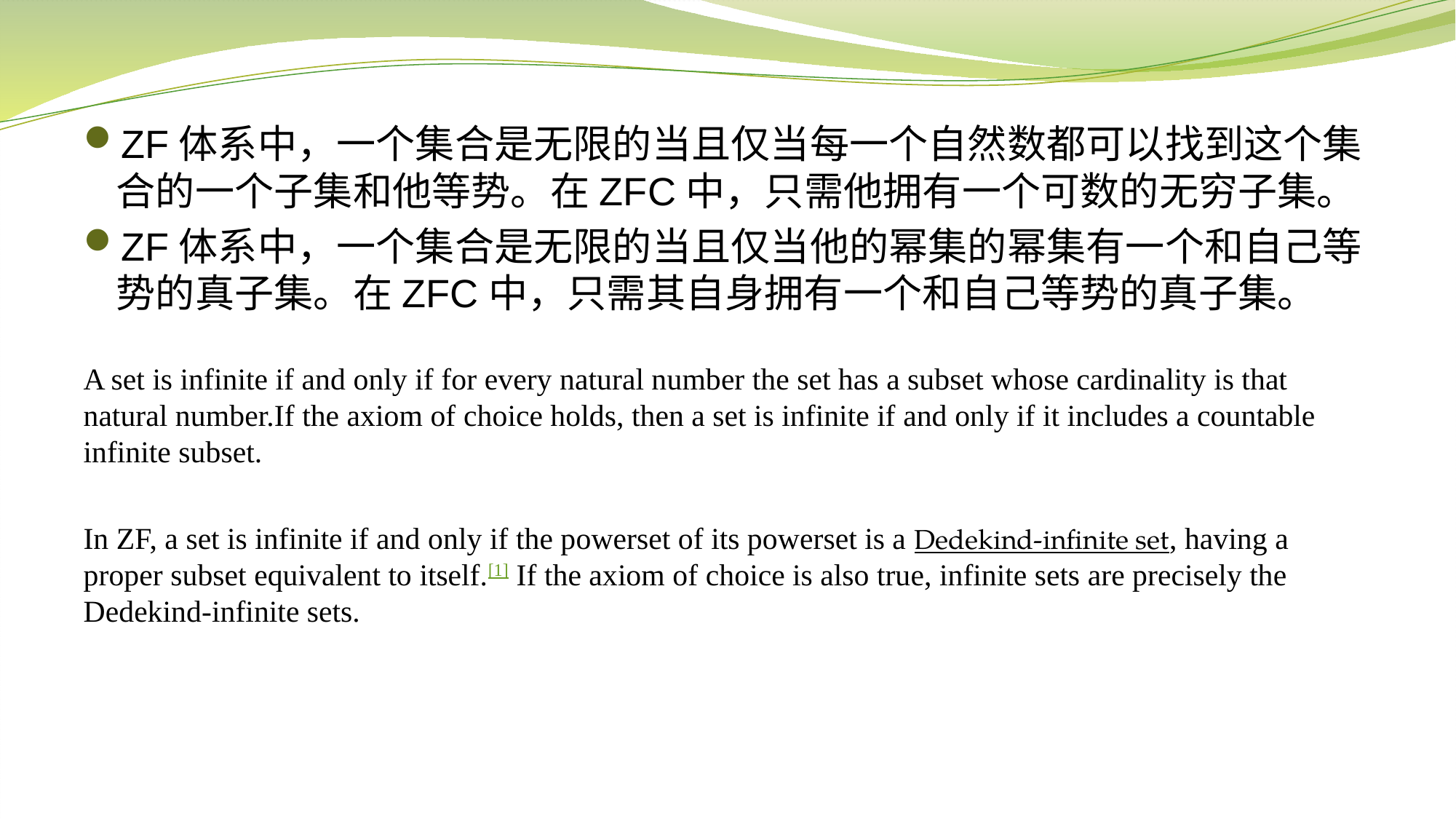

ZF体系中，一个集合是无限的当且仅当每一个自然数都可以找到这个集合的一个子集和他等势。在ZFC中，只需他拥有一个可数的无穷子集。
ZF体系中，一个集合是无限的当且仅当他的幂集的幂集有一个和自己等势的真子集。在ZFC中，只需其自身拥有一个和自己等势的真子集。

A set is infinite if and only if for every natural number the set has a subset whose cardinality is that natural number.If the axiom of choice holds, then a set is infinite if and only if it includes a countable infinite subset.
In ZF, a set is infinite if and only if the powerset of its powerset is a Dedekind-infinite set, having a proper subset equivalent to itself.[1] If the axiom of choice is also true, infinite sets are precisely the Dedekind-infinite sets.